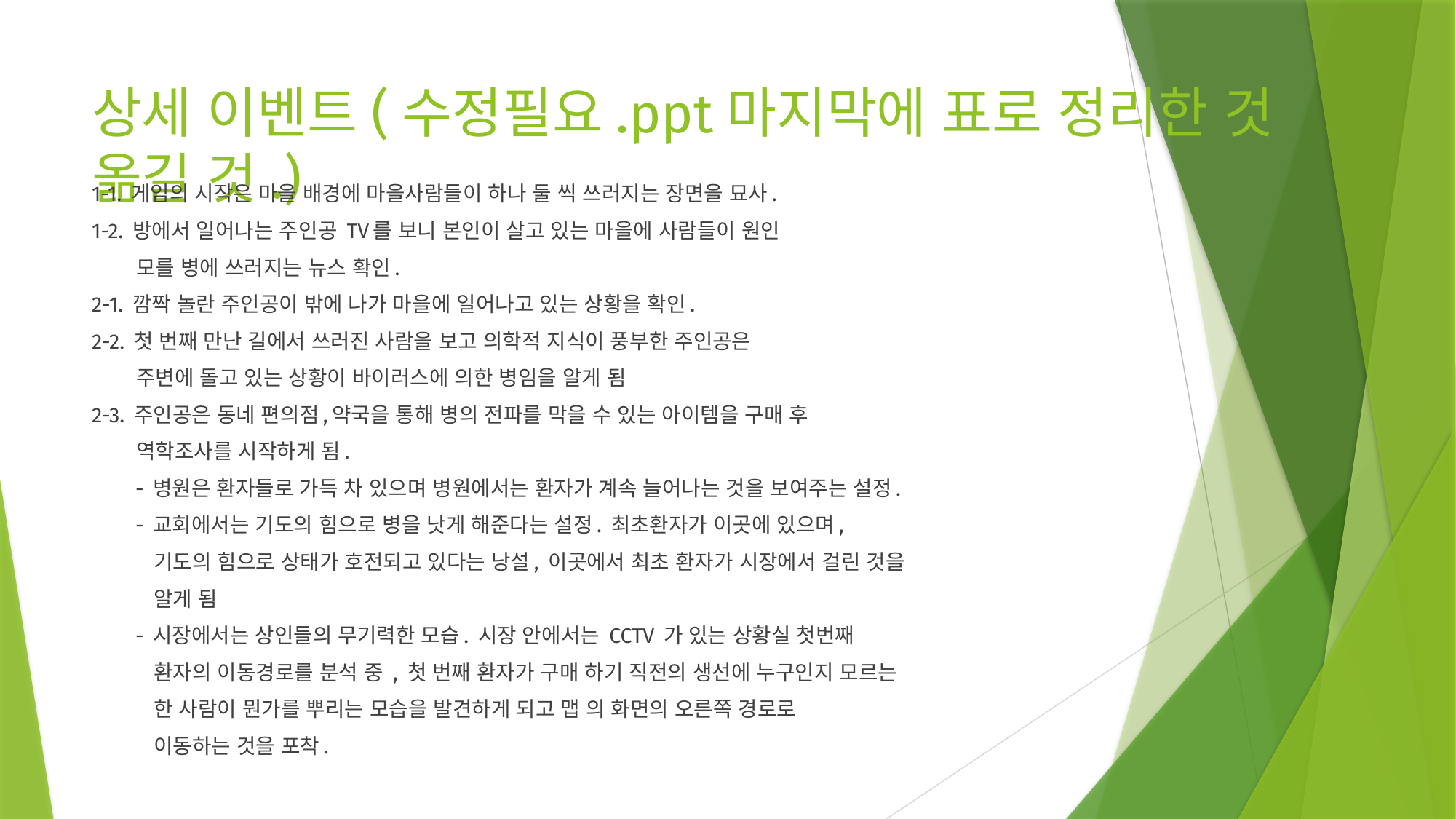

# 상세 이벤트(수정필요.ppt마지막에 표로 정리한 것 옮길 것.)
1-1. 게임의 시작은 마을 배경에 마을사람들이 하나 둘 씩 쓰러지는 장면을 묘사.
1-2. 방에서 일어나는 주인공 TV를 보니 본인이 살고 있는 마을에 사람들이 원인
       모를 병에 쓰러지는 뉴스 확인.
2-1. 깜짝 놀란 주인공이 밖에 나가 마을에 일어나고 있는 상황을 확인.
2-2. 첫 번째 만난 길에서 쓰러진 사람을 보고 의학적 지식이 풍부한 주인공은
       주변에 돌고 있는 상황이 바이러스에 의한 병임을 알게 됨
2-3. 주인공은 동네 편의점,약국을 통해 병의 전파를 막을 수 있는 아이템을 구매 후
       역학조사를 시작하게 됨.
        - 병원은 환자들로 가득 차 있으며 병원에서는 환자가 계속 늘어나는 것을 보여주는 설정.
        - 교회에서는 기도의 힘으로 병을 낫게 해준다는 설정. 최초환자가 이곳에 있으며,
          기도의 힘으로 상태가 호전되고 있다는 낭설, 이곳에서 최초 환자가 시장에서 걸린 것을
          알게 됨
        - 시장에서는 상인들의 무기력한 모습. 시장 안에서는 CCTV 가 있는 상황실 첫번째
          환자의 이동경로를 분석 중 , 첫 번째 환자가 구매 하기 직전의 생선에 누구인지 모르는
          한 사람이 뭔가를 뿌리는 모습을 발견하게 되고 맵 의 화면의 오른쪽 경로로
          이동하는 것을 포착.